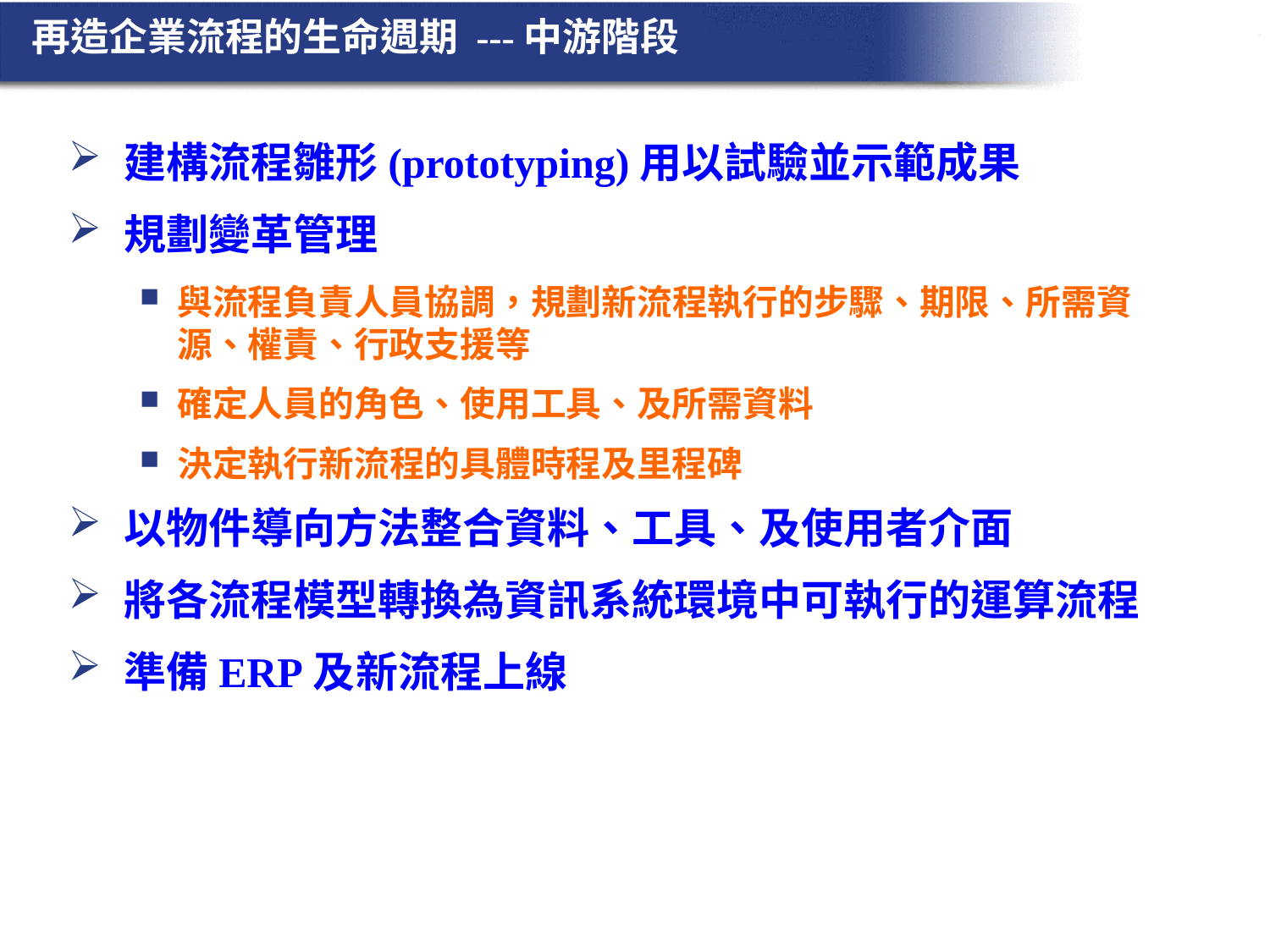

# 再造企業流程的生命週期 ---中游階段
建構流程雛形(prototyping)用以試驗並示範成果
規劃變革管理
與流程負責人員協調，規劃新流程執行的步驟、期限、所需資源、權責、行政支援等
確定人員的角色、使用工具、及所需資料
決定執行新流程的具體時程及里程碑
以物件導向方法整合資料、工具、及使用者介面
將各流程模型轉換為資訊系統環境中可執行的運算流程
準備ERP及新流程上線